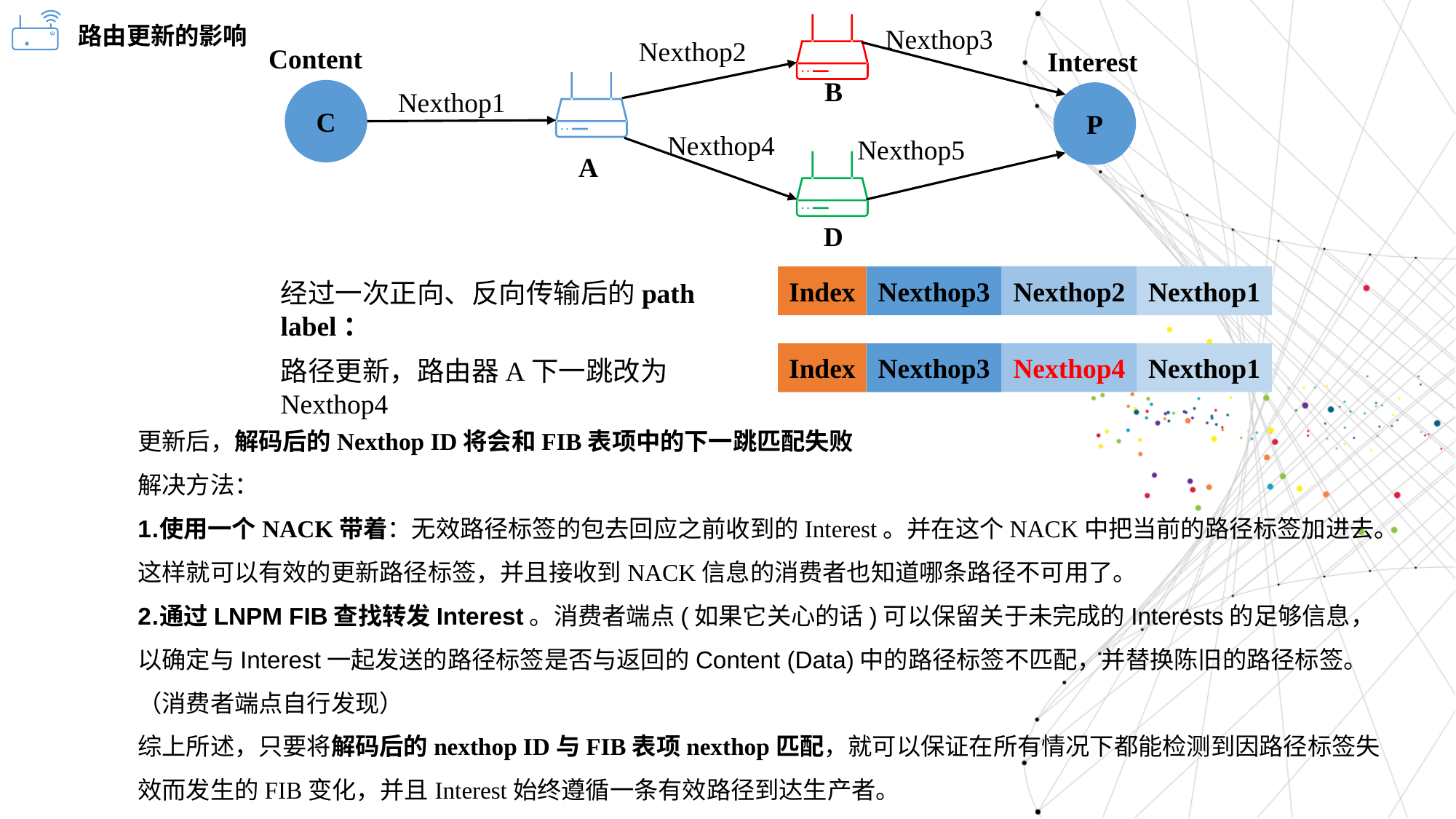

路由更新的影响
Nexthop3
Nexthop2
Content
Interest
B

C
Nexthop1
P
Nexthop4
Nexthop5
A

D
Nexthop1
Nexthop2
Index
Nexthop3
经过一次正向、反向传输后的path label：
Nexthop1
Nexthop4
Index
Nexthop3
路径更新，路由器A下一跳改为Nexthop4
更新后，解码后的Nexthop ID将会和FIB表项中的下一跳匹配失败
解决方法：
使用一个NACK带着：无效路径标签的包去回应之前收到的Interest。并在这个NACK中把当前的路径标签加进去。这样就可以有效的更新路径标签，并且接收到NACK信息的消费者也知道哪条路径不可用了。
通过LNPM FIB查找转发Interest。消费者端点(如果它关心的话)可以保留关于未完成的Interests的足够信息，以确定与Interest一起发送的路径标签是否与返回的Content (Data)中的路径标签不匹配，并替换陈旧的路径标签。（消费者端点自行发现）
综上所述，只要将解码后的nexthop ID与FIB表项nexthop匹配，就可以保证在所有情况下都能检测到因路径标签失效而发生的FIB变化，并且Interest始终遵循一条有效路径到达生产者。